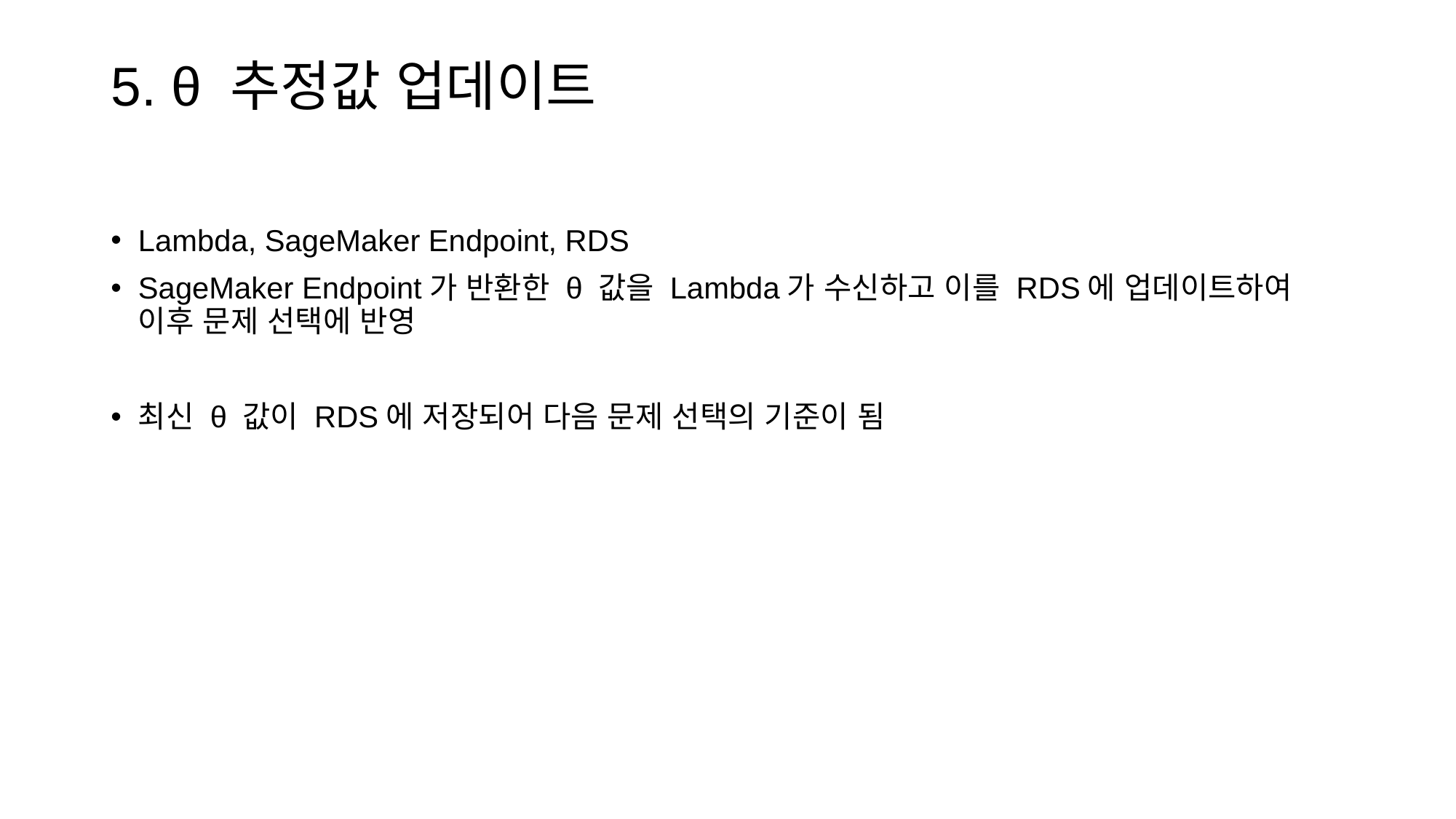

# 5. θ 추정값 업데이트
Lambda, SageMaker Endpoint, RDS
SageMaker Endpoint가 반환한 θ 값을 Lambda가 수신하고 이를 RDS에 업데이트하여 이후 문제 선택에 반영

최신 θ 값이 RDS에 저장되어 다음 문제 선택의 기준이 됨